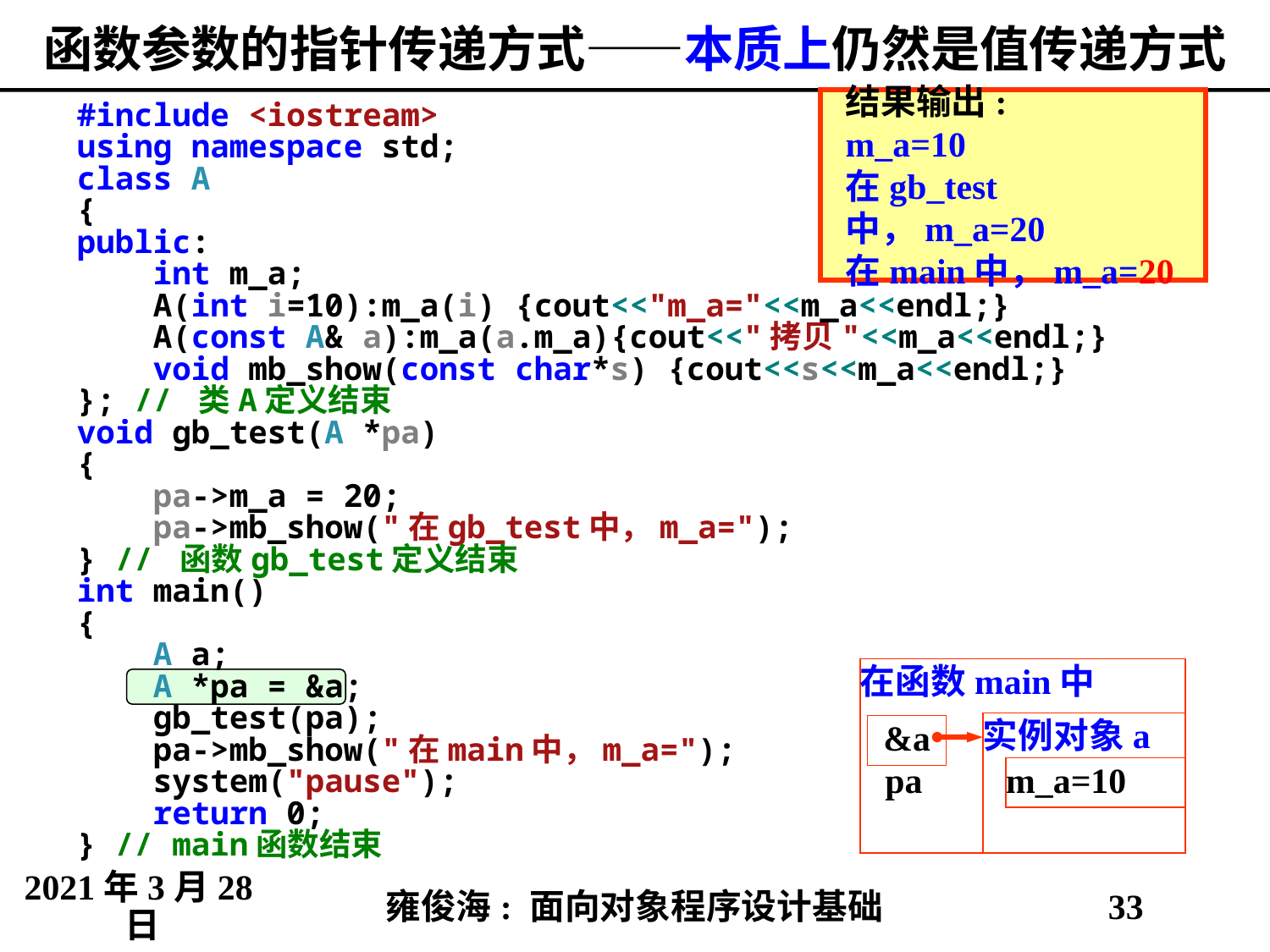

# 函数参数的指针传递方式——本质上仍然是值传递方式

结果输出:
m_a=10
在gb_test中，m_a=20
在main中，m_a=20
#include <iostream>
using namespace std;
class A
{
public:
    int m_a;
    A(int i=10):m_a(i) {cout<<"m_a="<<m_a<<endl;}
    A(const A& a):m_a(a.m_a){cout<<"拷贝"<<m_a<<endl;}
    void mb_show(const char*s) {cout<<s<<m_a<<endl;}
}; // 类A定义结束
void gb_test(A *pa)
{
    pa->m_a = 20;
    pa->mb_show("在gb_test中，m_a=");
} // 函数gb_test定义结束
int main()
{
    A a;
    A *pa = &a;
    gb_test(pa);
    pa->mb_show("在main中，m_a=");
    system("pause");
    return 0;
} // main函数结束
在函数main中

实例对象a
&a

pa
m_a=10
2021年3月28日
雍俊海: 面向对象程序设计基础
33